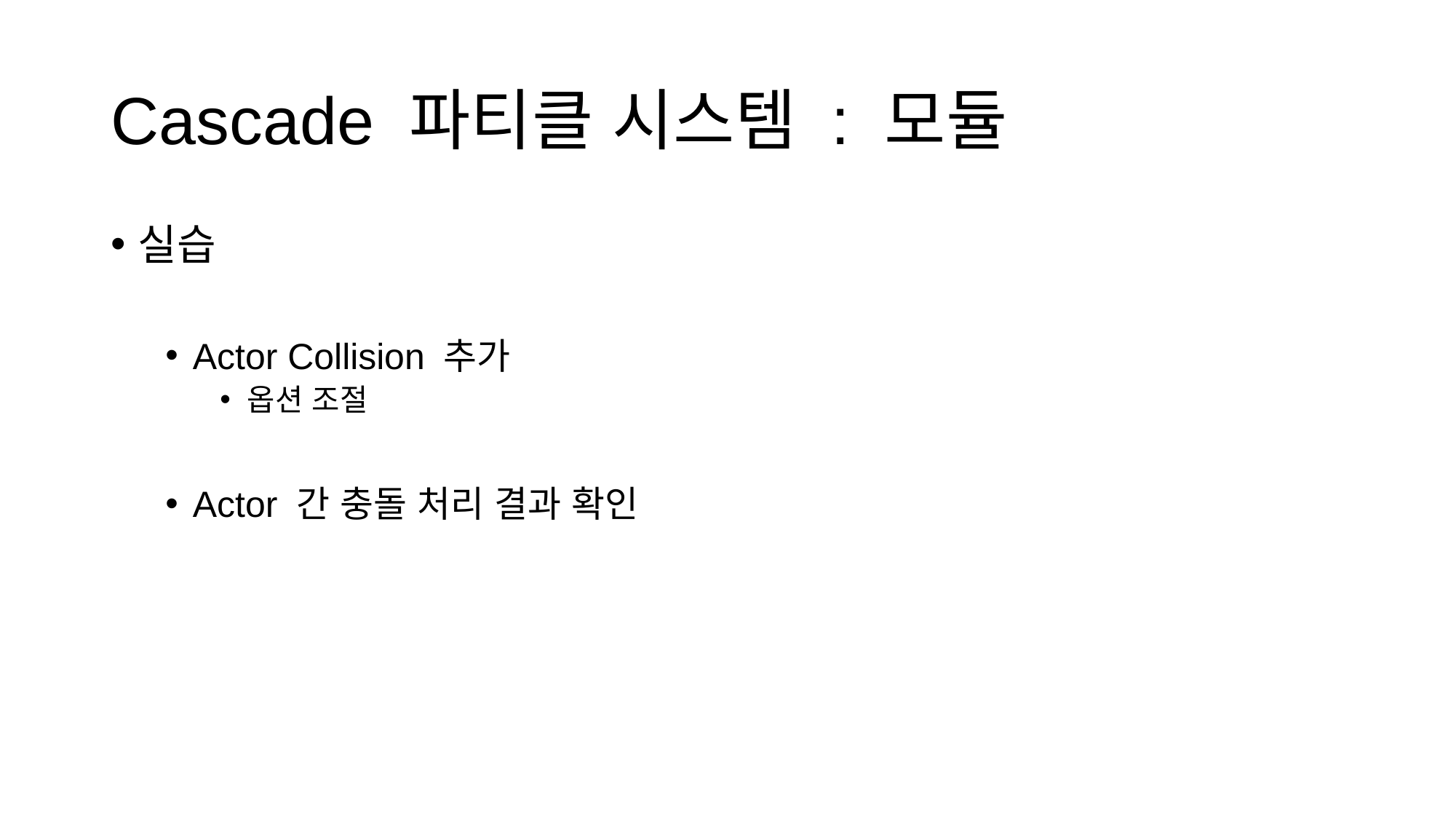

# Cascade 파티클 시스템 : 모듈
실습

Actor Collision 추가
옵션 조절

Actor 간 충돌 처리 결과 확인